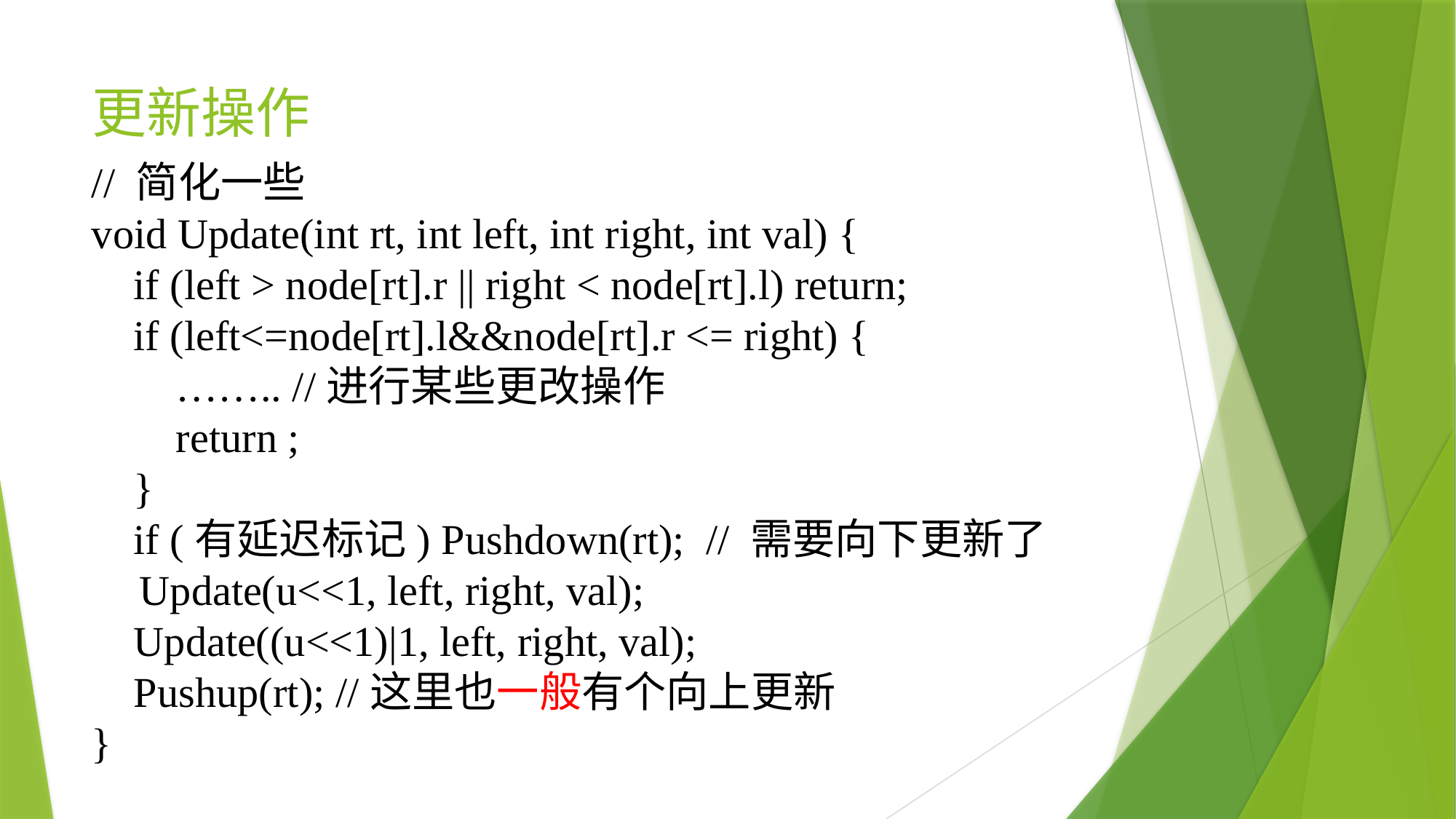

# 更新操作
// 简化一些
void Update(int rt, int left, int right, int val) {
    if (left > node[rt].r || right < node[rt].l) return;
    if (left<=node[rt].l&&node[rt].r <= right) {
        …….. //进行某些更改操作
        return ;
    }
    if (有延迟标记) Pushdown(rt);  // 需要向下更新了
    Update(u<<1, left, right, val);
    Update((u<<1)|1, left, right, val);
    Pushup(rt); //这里也一般有个向上更新
}